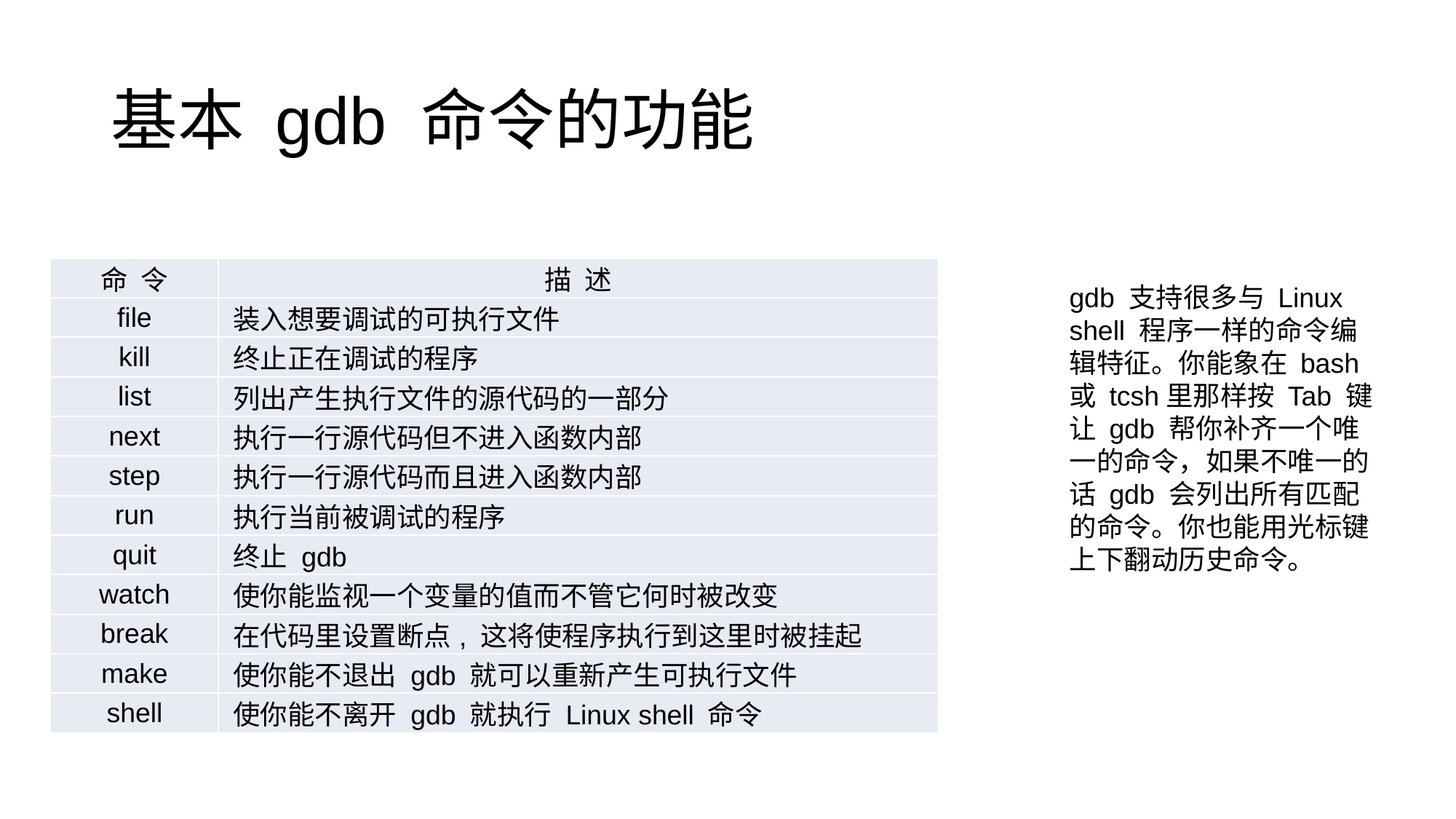

# 基本 gdb 命令的功能
| 命  令 | 描  述 |
| --- | --- |
| file | 装入想要调试的可执行文件 |
| kill | 终止正在调试的程序 |
| list | 列出产生执行文件的源代码的一部分 |
| next | 执行一行源代码但不进入函数内部 |
| step | 执行一行源代码而且进入函数内部 |
| run | 执行当前被调试的程序 |
| quit | 终止 gdb |
| watch | 使你能监视一个变量的值而不管它何时被改变 |
| break | 在代码里设置断点, 这将使程序执行到这里时被挂起 |
| make | 使你能不退出 gdb 就可以重新产生可执行文件 |
| shell | 使你能不离开 gdb 就执行 Linux shell 命令 |
gdb 支持很多与 Linux shell 程序一样的命令编辑特征。你能象在 bash 或 tcsh里那样按 Tab 键让 gdb 帮你补齐一个唯一的命令，如果不唯一的话 gdb 会列出所有匹配的命令。你也能用光标键上下翻动历史命令。